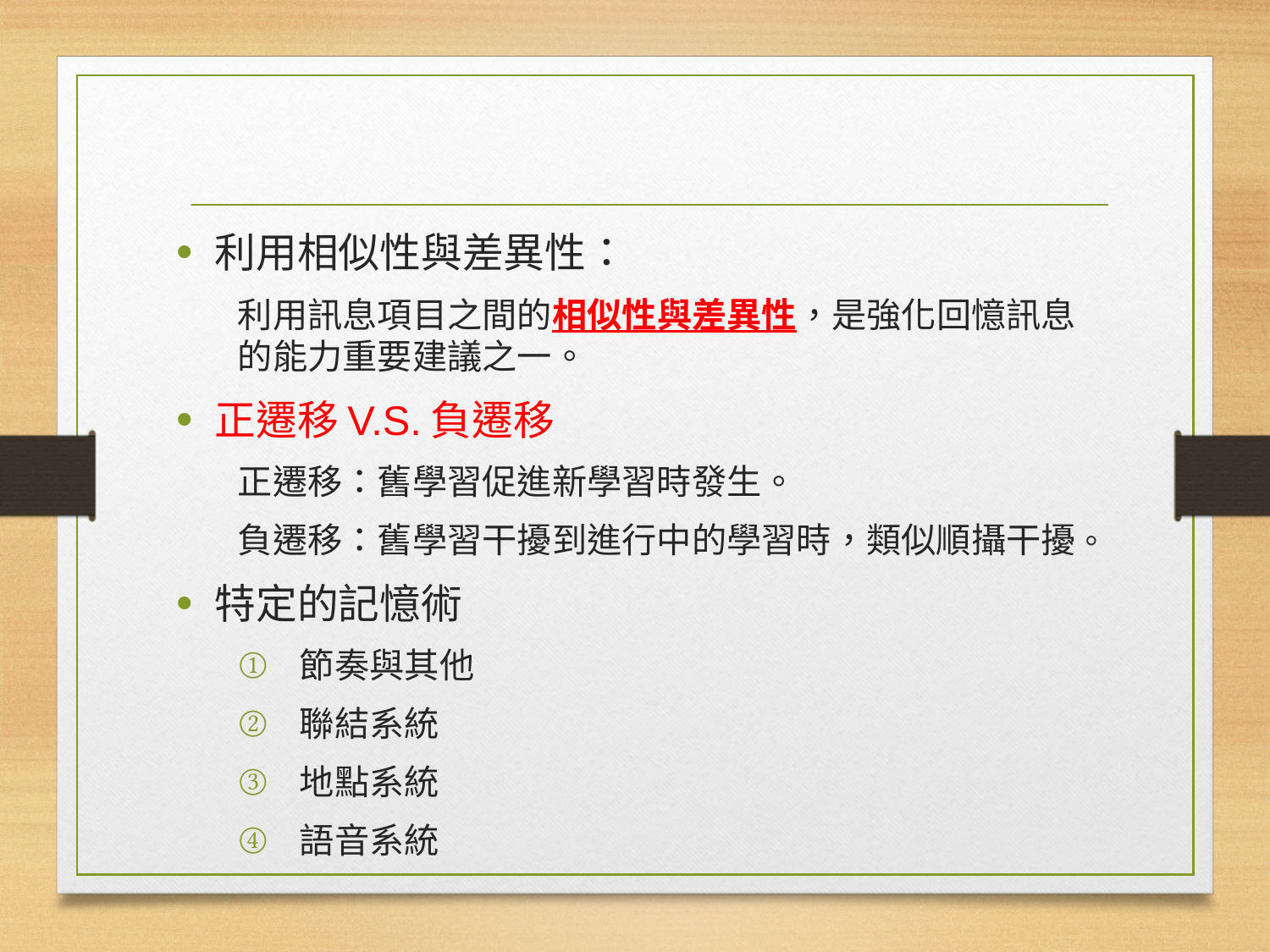

#
利用相似性與差異性：
利用訊息項目之間的相似性與差異性，是強化回憶訊息的能力重要建議之一。
正遷移V.S.負遷移
正遷移：舊學習促進新學習時發生。
負遷移：舊學習干擾到進行中的學習時，類似順攝干擾。
特定的記憶術
節奏與其他
聯結系統
地點系統
語音系統